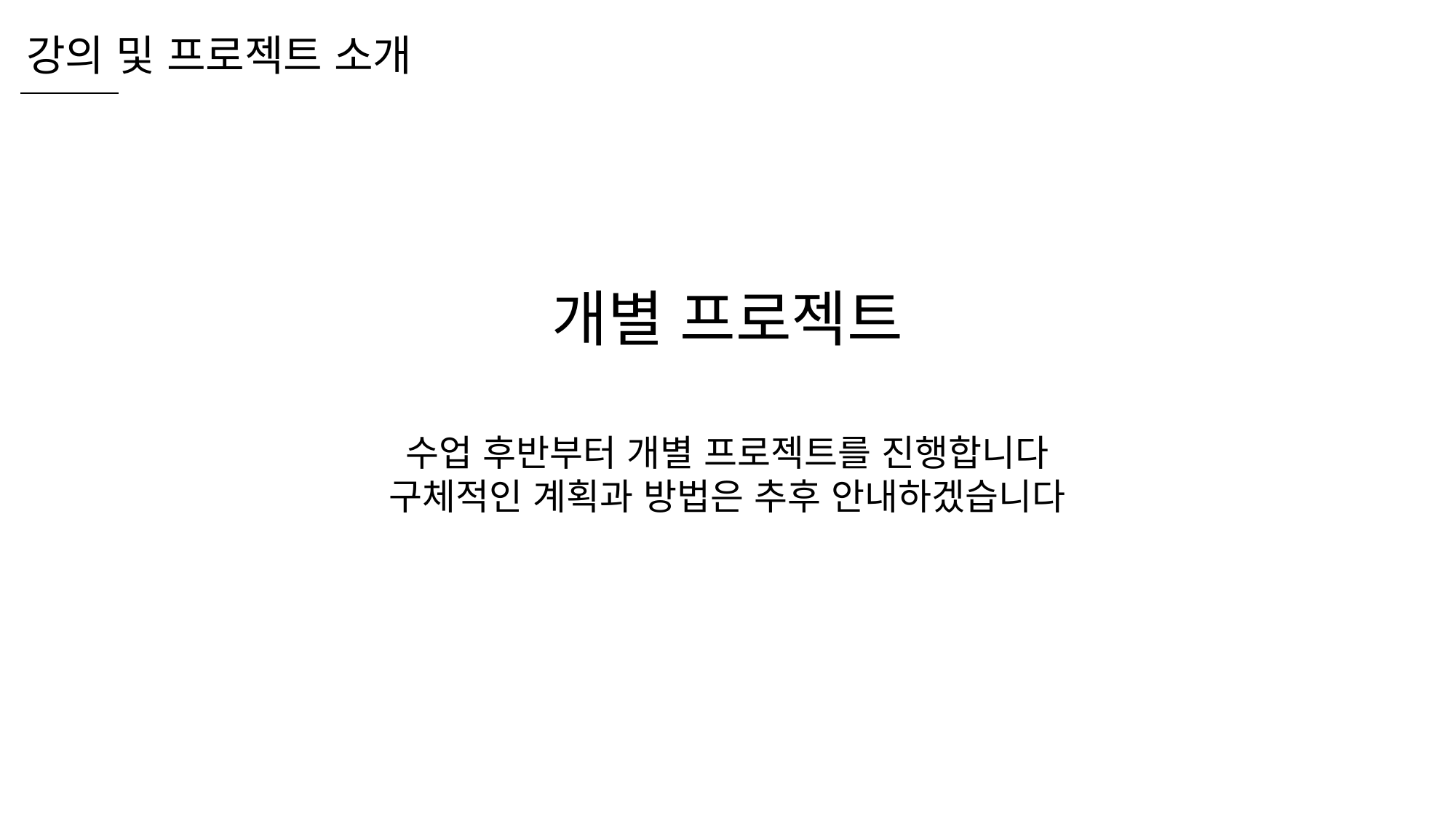

강의 및 프로젝트 소개
개별 프로젝트
수업 후반부터 개별 프로젝트를 진행합니다
구체적인 계획과 방법은 추후 안내하겠습니다